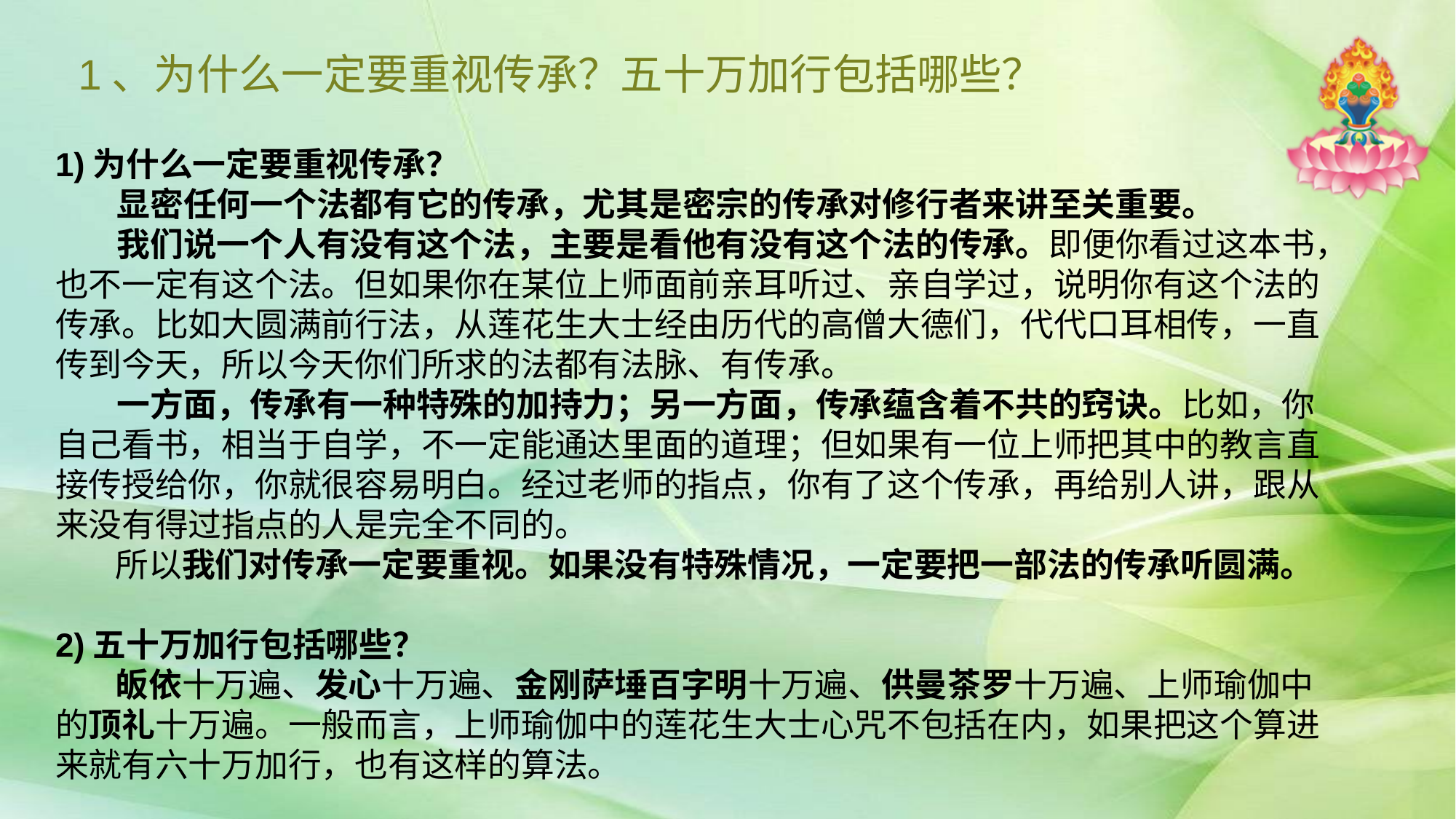

# 1、为什么一定要重视传承？五十万加行包括哪些？
1)为什么一定要重视传承？
       显密任何一个法都有它的传承，尤其是密宗的传承对修行者来讲至关重要。
       我们说一个人有没有这个法，主要是看他有没有这个法的传承。即便你看过这本书，也不一定有这个法。但如果你在某位上师面前亲耳听过、亲自学过，说明你有这个法的传承。比如大圆满前行法，从莲花生大士经由历代的高僧大德们，代代口耳相传，一直传到今天，所以今天你们所求的法都有法脉、有传承。
       一方面，传承有一种特殊的加持力；另一方面，传承蕴含着不共的窍诀。比如，你自己看书，相当于自学，不一定能通达里面的道理；但如果有一位上师把其中的教言直接传授给你，你就很容易明白。经过老师的指点，你有了这个传承，再给别人讲，跟从来没有得过指点的人是完全不同的。
       所以我们对传承一定要重视。如果没有特殊情况，一定要把一部法的传承听圆满。

2)五十万加行包括哪些？
       皈依十万遍、发心十万遍、金刚萨埵百字明十万遍、供曼茶罗十万遍、上师瑜伽中的顶礼十万遍。一般而言，上师瑜伽中的莲花生大士心咒不包括在内，如果把这个算进来就有六十万加行，也有这样的算法。